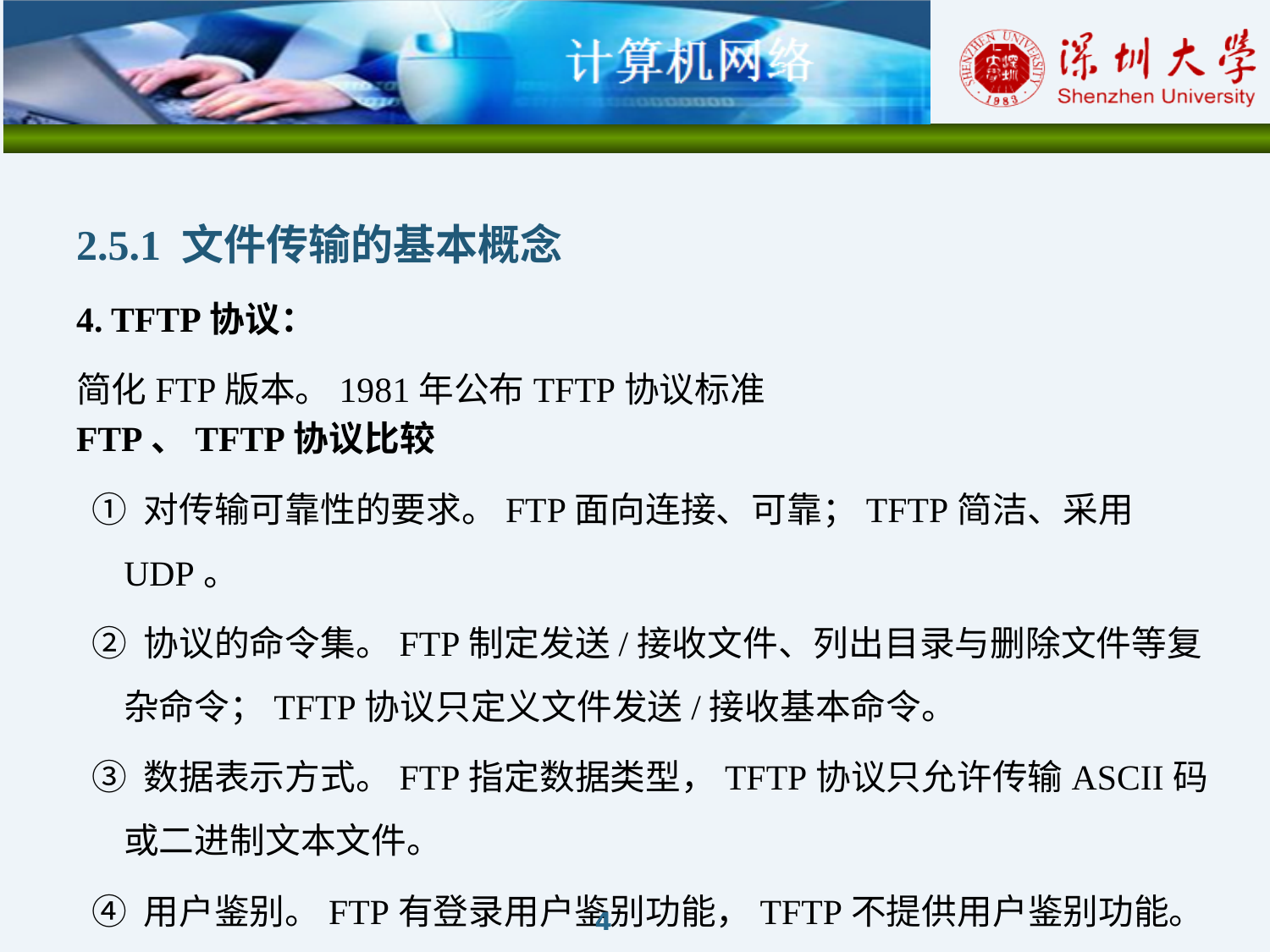

2.5.1 文件传输的基本概念
4. TFTP协议：
简化FTP版本。1981年公布TFTP协议标准
FTP、TFTP协议比较
  ① 对传输可靠性的要求。FTP面向连接、可靠；TFTP简洁、采用UDP。
  ② 协议的命令集。FTP制定发送/接收文件、列出目录与删除文件等复杂命令；TFTP协议只定义文件发送/接收基本命令。
  ③ 数据表示方式。FTP指定数据类型，TFTP协议只允许传输ASCII码或二进制文本文件。
  ④ 用户鉴别。FTP有登录用户鉴别功能，TFTP不提供用户鉴别功能。
4